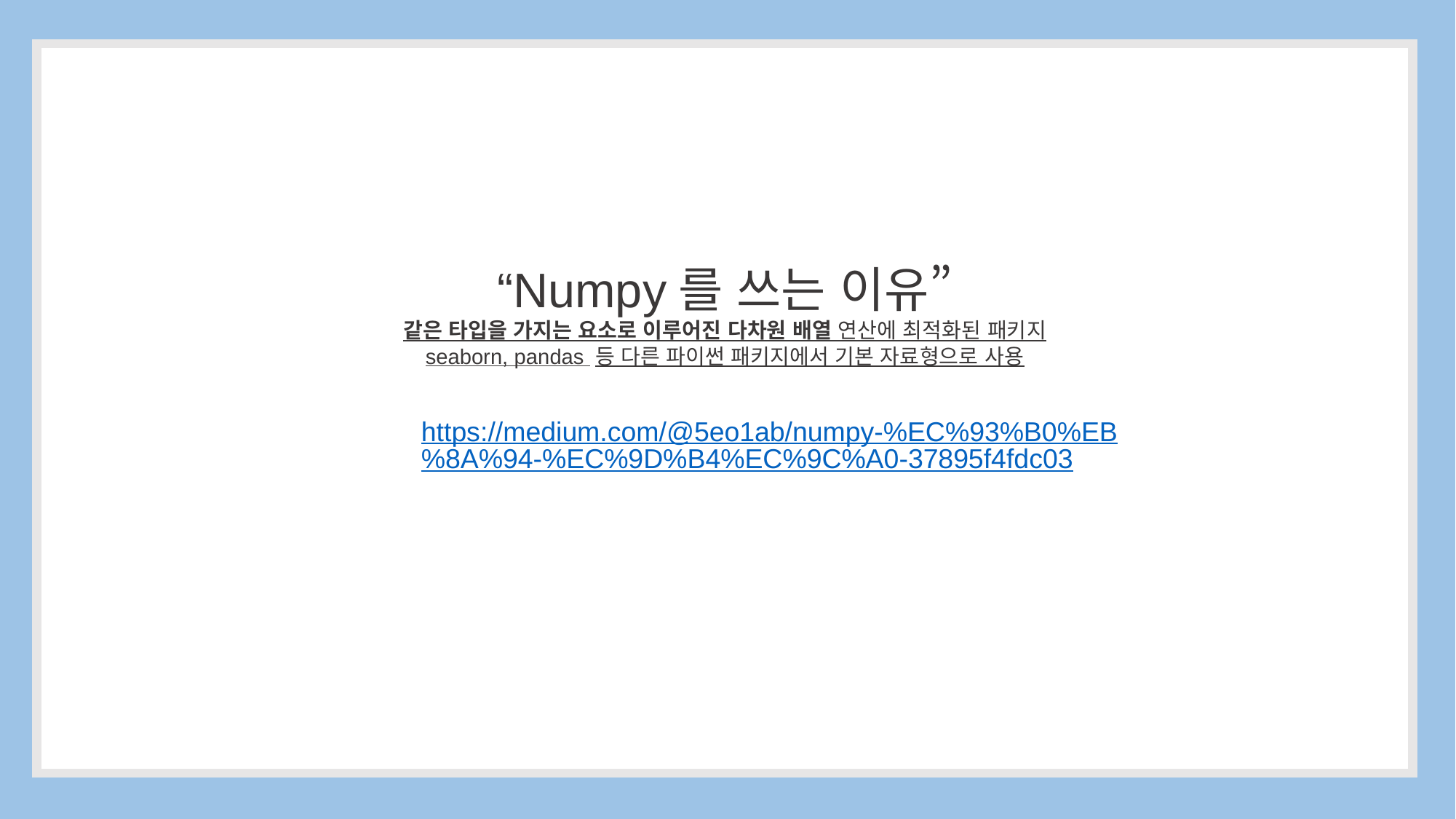

“Numpy를 쓰는 이유”
같은 타입을 가지는 요소로 이루어진 다차원 배열 연산에 최적화된 패키지
seaborn, pandas 등 다른 파이썬 패키지에서 기본 자료형으로 사용

https://medium.com/@5eo1ab/numpy-%EC%93%B0%EB%8A%94-%EC%9D%B4%EC%9C%A0-37895f4fdc03